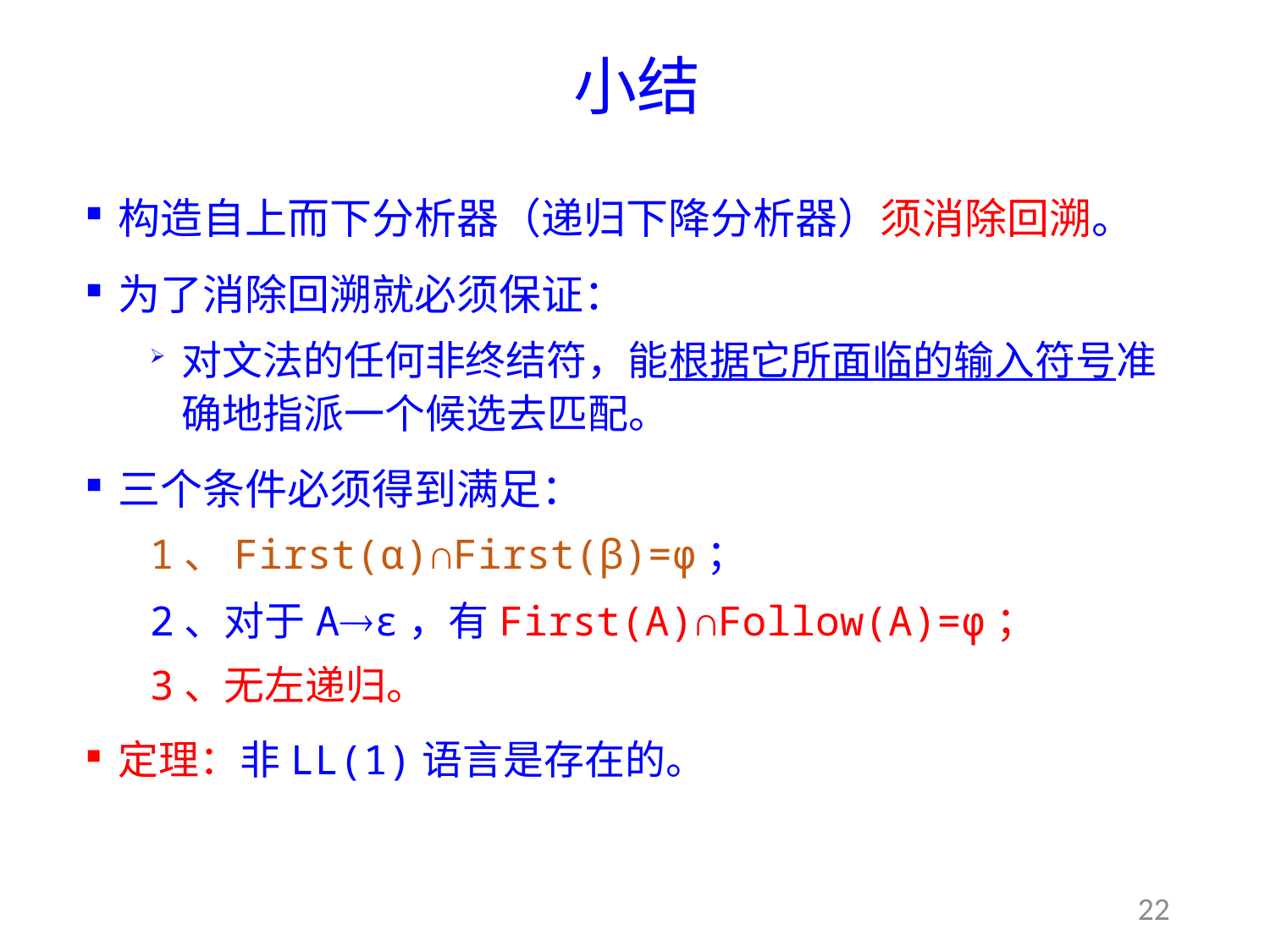

# 小结
构造自上而下分析器（递归下降分析器）须消除回溯。
为了消除回溯就必须保证：
对文法的任何非终结符，能根据它所面临的输入符号准确地指派一个候选去匹配。
三个条件必须得到满足：
1、First(α)∩First(β)=φ；
2、对于A→ε，有First(A)∩Follow(A)=φ；
3、无左递归。
定理：非LL(1)语言是存在的。
22